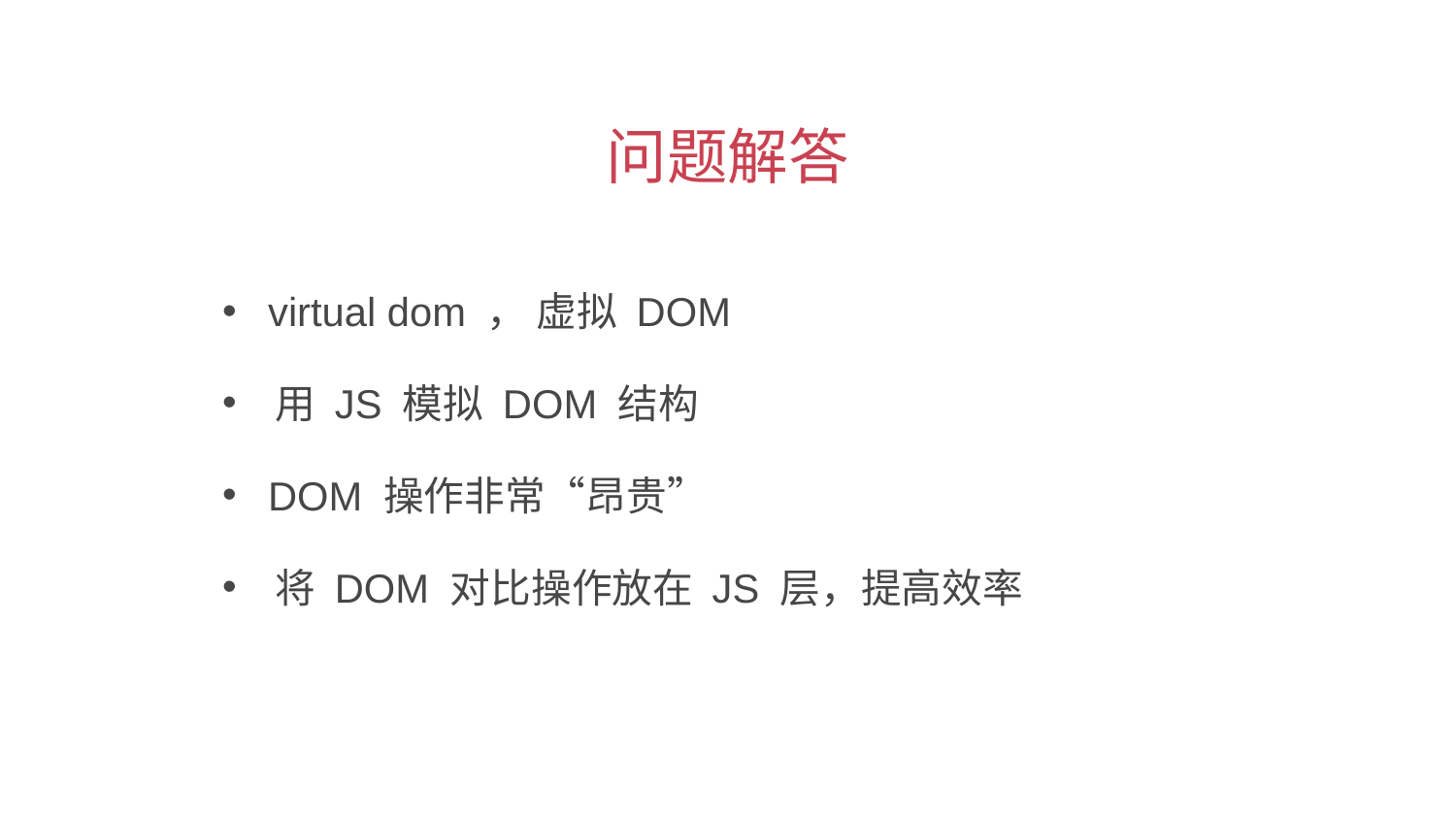

问题解答
 virtual dom ， 虚拟 DOM
 用 JS 模拟 DOM 结构
 DOM 操作非常“昂贵”
 将 DOM 对比操作放在 JS 层，提高效率